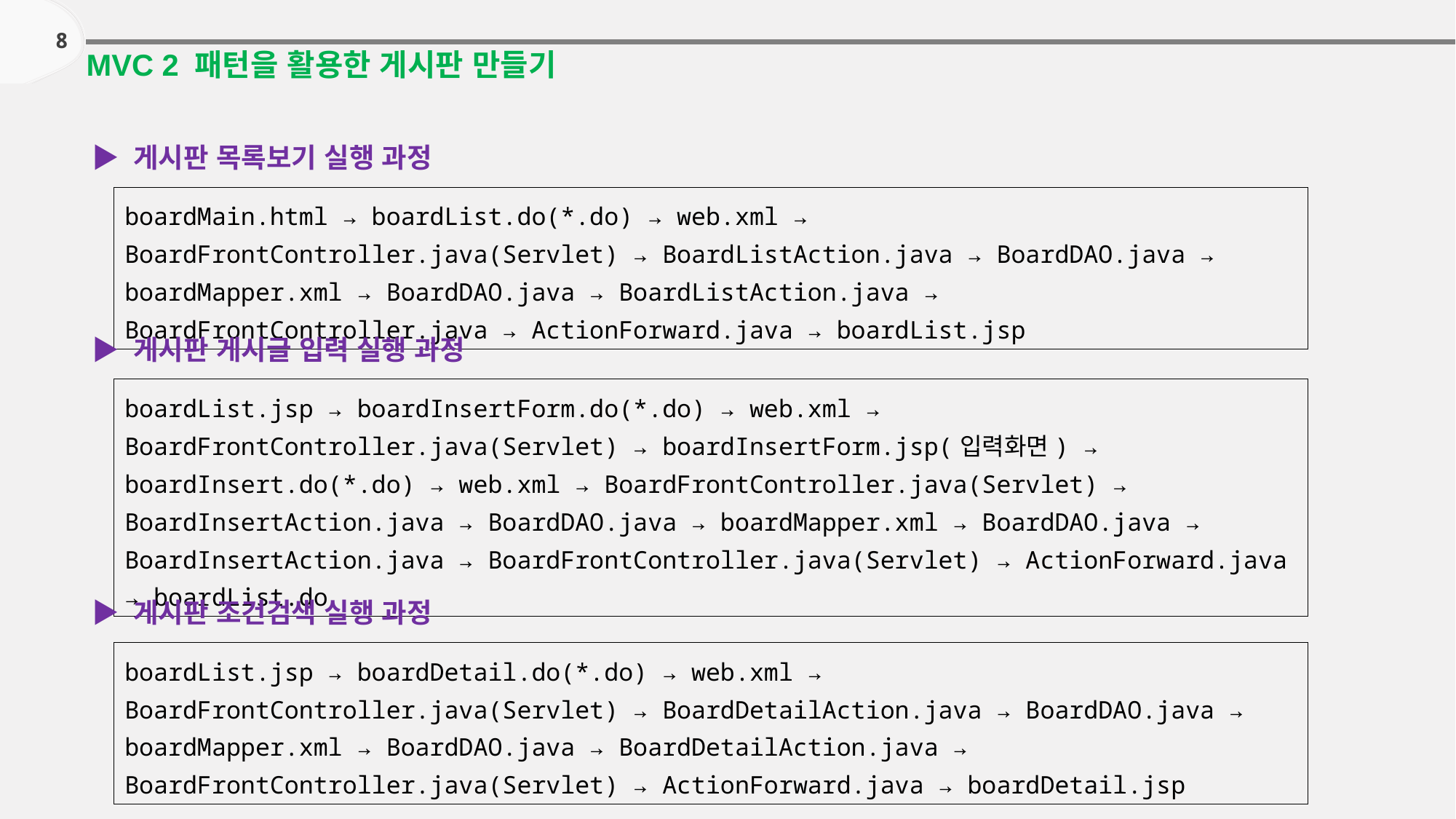

8
MVC 2 패턴을 활용한 게시판 만들기
▶ 게시판 목록보기 실행 과정
boardMain.html → boardList.do(*.do) → web.xml → BoardFrontController.java(Servlet) → BoardListAction.java → BoardDAO.java → boardMapper.xml → BoardDAO.java → BoardListAction.java → BoardFrontController.java → ActionForward.java → boardList.jsp
▶ 게시판 게시글 입력 실행 과정
boardList.jsp → boardInsertForm.do(*.do) → web.xml → BoardFrontController.java(Servlet) → boardInsertForm.jsp(입력화면) → boardInsert.do(*.do) → web.xml → BoardFrontController.java(Servlet) → BoardInsertAction.java → BoardDAO.java → boardMapper.xml → BoardDAO.java → BoardInsertAction.java → BoardFrontController.java(Servlet) → ActionForward.java → boardList.do
▶ 게시판 조건검색 실행 과정
boardList.jsp → boardDetail.do(*.do) → web.xml → BoardFrontController.java(Servlet) → BoardDetailAction.java → BoardDAO.java → boardMapper.xml → BoardDAO.java → BoardDetailAction.java → BoardFrontController.java(Servlet) → ActionForward.java → boardDetail.jsp